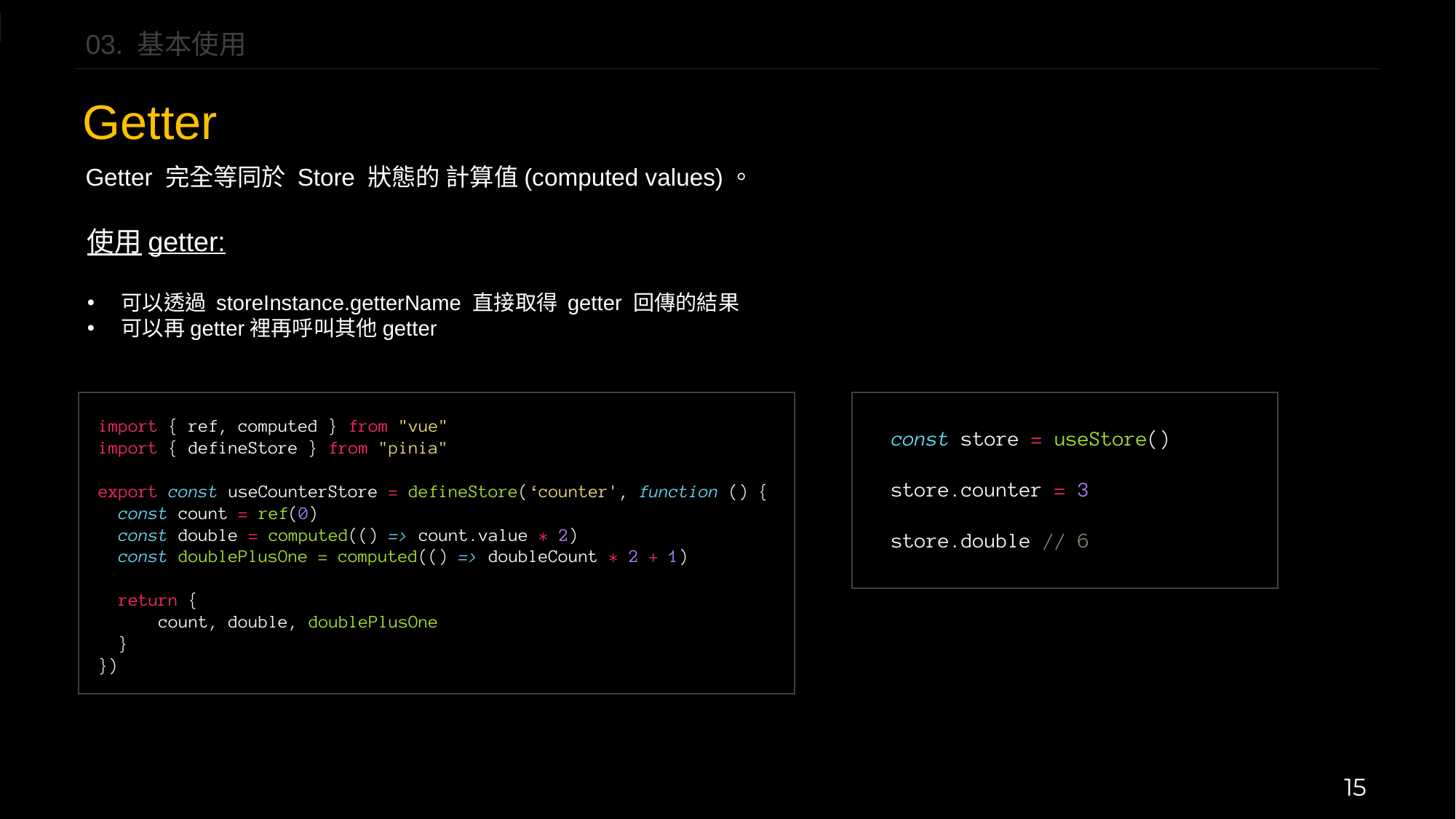

03. 基本使用
Getter
Getter 完全等同於 Store 狀態的 計算值(computed values)。
使用getter:

可以透過 storeInstance.getterName 直接取得 getter 回傳的結果
可以再getter裡再呼叫其他getter

import { ref, computed } from "vue"
import { defineStore } from "pinia"
export const useCounterStore = defineStore(‘counter', function () {
  const count = ref(0)
  const double = computed(() => count.value * 2)
  const doublePlusOne = computed(() => doubleCount * 2 + 1)

  return {
      count, double, doublePlusOne
  }
})
const store = useStore()
store.counter = 3

store.double // 6